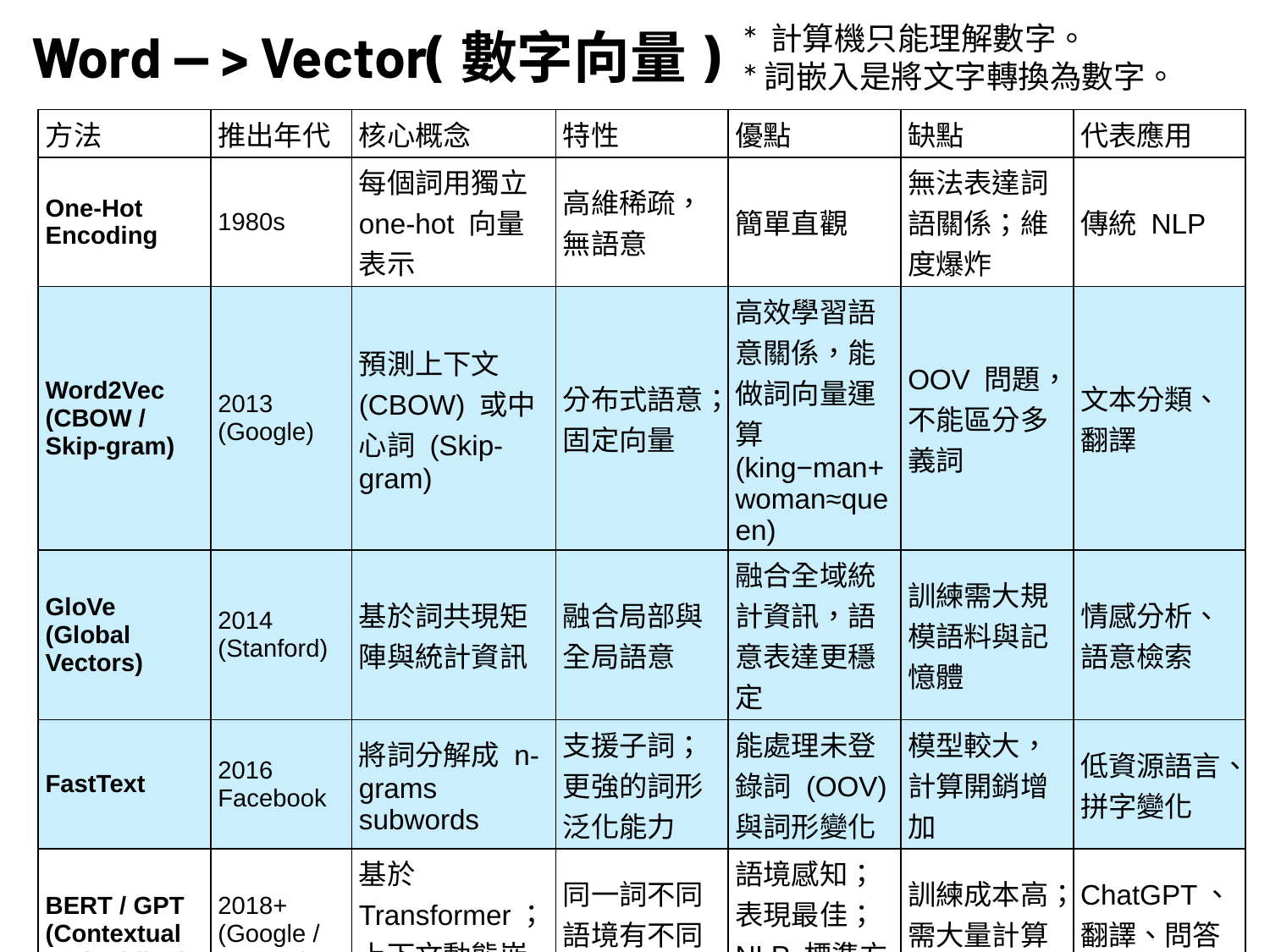

* 計算機只能理解數字。
*詞嵌入是將文字轉換為數字。
Word -- > Vector(數字向量)
| 方法 | 推出年代 | 核心概念 | 特性 | 優點 | 缺點 | 代表應用 |
| --- | --- | --- | --- | --- | --- | --- |
| One-Hot Encoding | 1980s | 每個詞用獨立 one-hot 向量表示 | 高維稀疏，無語意 | 簡單直觀 | 無法表達詞語關係；維度爆炸 | 傳統 NLP |
| Word2Vec (CBOW / Skip-gram) | 2013 (Google) | 預測上下文 (CBOW) 或中心詞 (Skip-gram) | 分布式語意；固定向量 | 高效學習語意關係，能做詞向量運算 (king−man+woman≈queen) | OOV 問題，不能區分多義詞 | 文本分類、翻譯 |
| GloVe (Global Vectors) | 2014 (Stanford) | 基於詞共現矩陣與統計資訊 | 融合局部與全局語意 | 融合全域統計資訊，語意表達更穩定 | 訓練需大規模語料與記憶體 | 情感分析、語意檢索 |
| FastText | 2016 Facebook | 將詞分解成 n-grams subwords | 支援子詞；更強的詞形泛化能力 | 能處理未登錄詞 (OOV) 與詞形變化 | 模型較大，計算開銷增加 | 低資源語言、拼字變化 |
| BERT / GPT (Contextual Embedding) | 2018+ (Google / OpenAI) | 基於 Transformer；上下文動態嵌入 | 同一詞不同語境有不同向量 | 語境感知；表現最佳；NLP 標準方法 | 訓練成本高；需大量計算資源 | ChatGPT、翻譯、問答系統 |